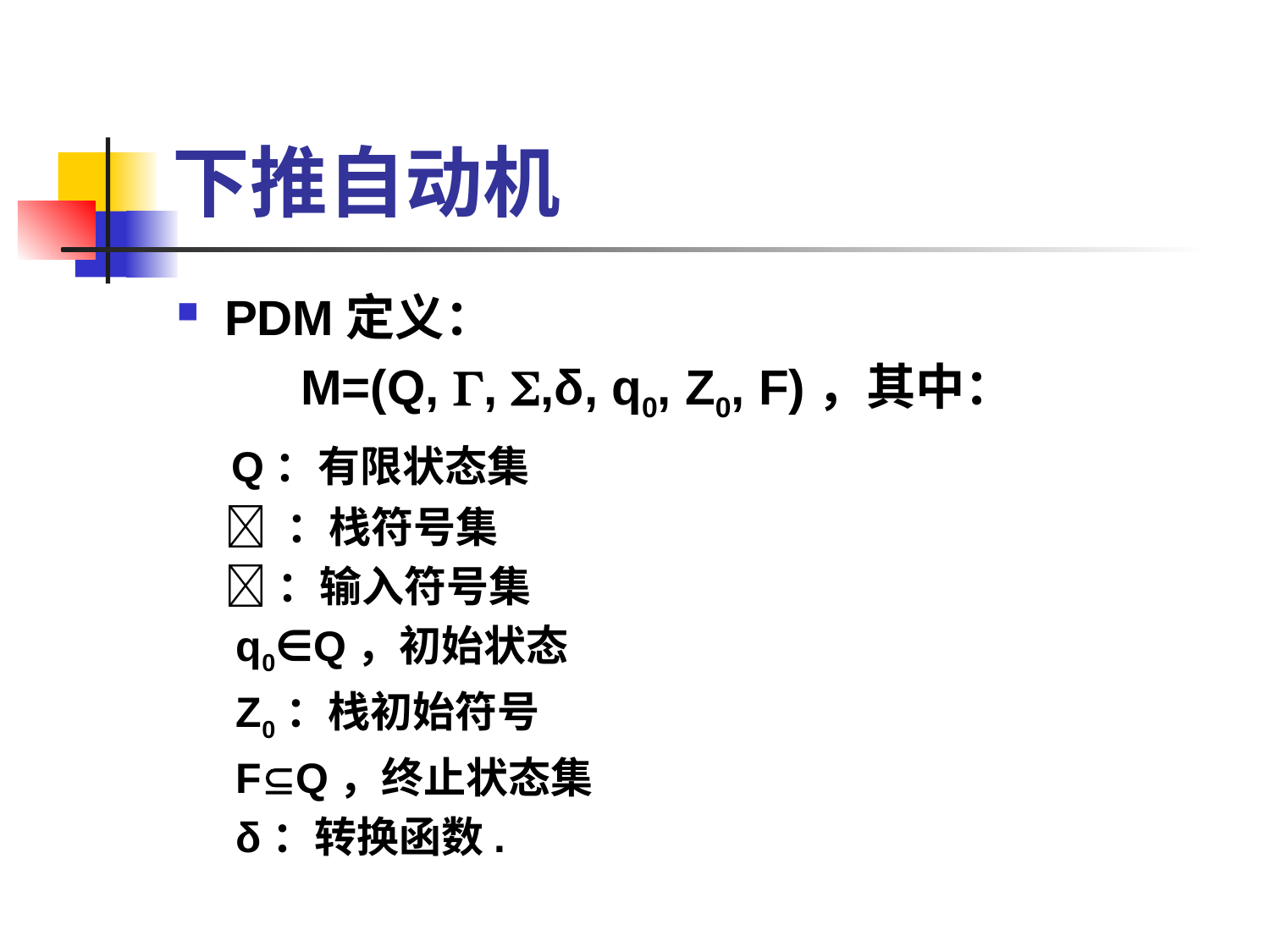

# 下推自动机
PDM定义：
         M=(Q, Γ, Σ,δ, q0, Z0, F)，其中：
    Q：有限状态集
     Γ ：栈符号集
     Σ：输入符号集
     q0∈Q，初始状态
     Z0：栈初始符号
     F⊆Q，终止状态集
     δ：转换函数.